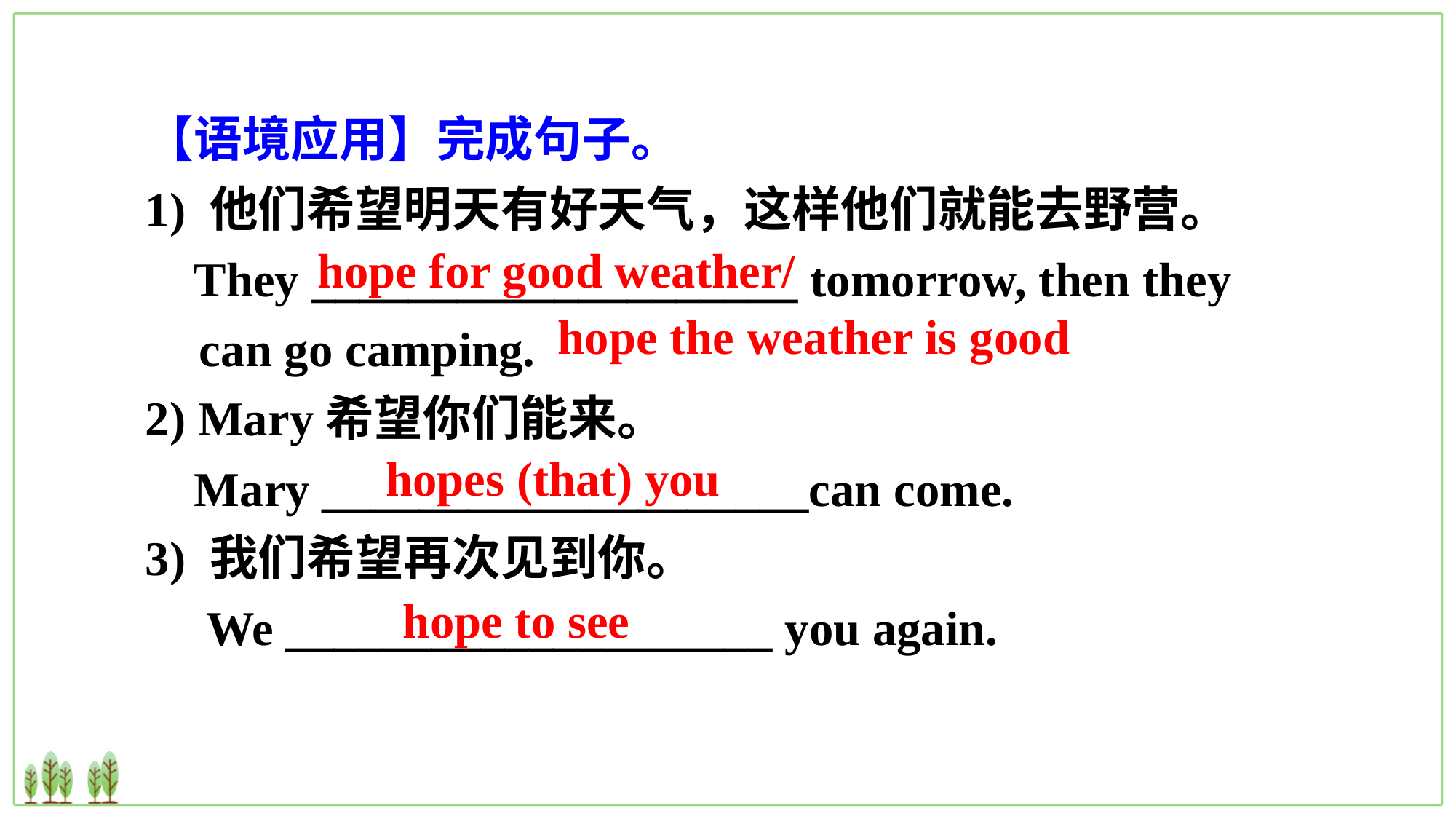

【语境应用】完成句子。
1) 他们希望明天有好天气，这样他们就能去野营。
    They ____________________ tomorrow, then they can go camping.
2) Mary希望你们能来。
    Mary ____________________can come.
3) 我们希望再次见到你。
     We ____________________ you again.
hope for good weather/
hope the weather is good
hopes (that) you
hope to see